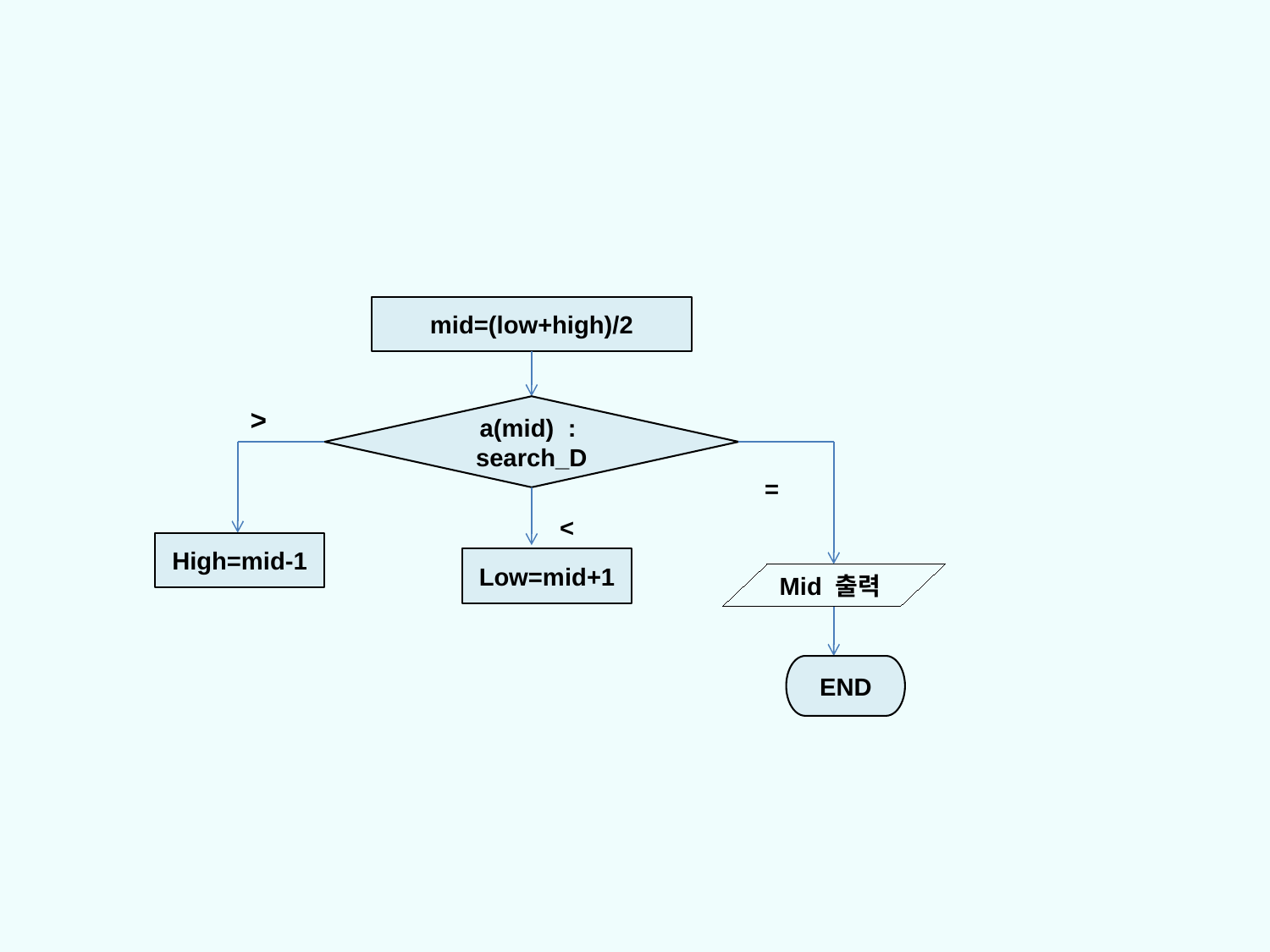

mid=(low+high)/2
a(mid)  :  search_D
>
=
<
High=mid-1
Low=mid+1
Mid 출력
END